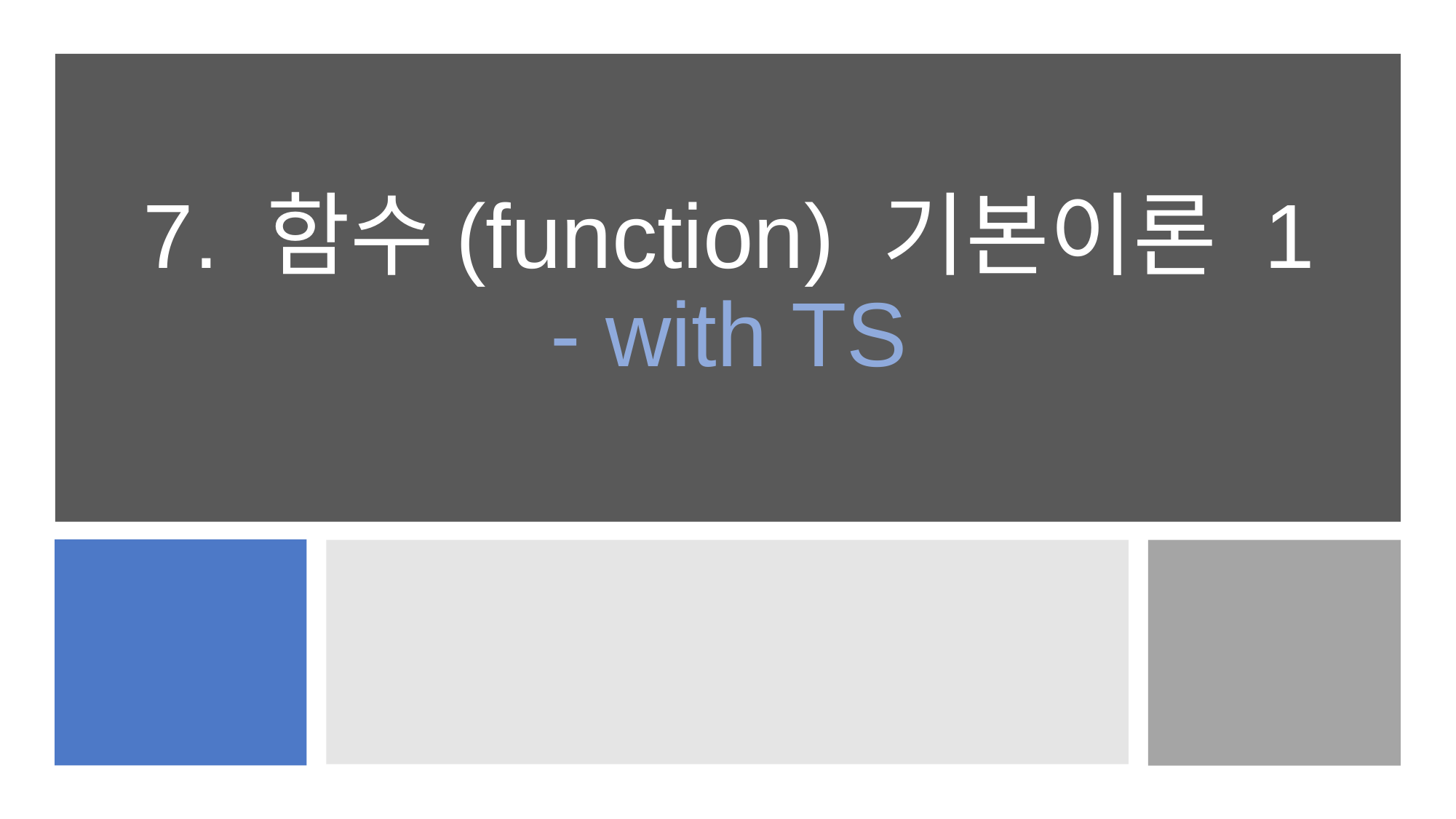

# 7. 함수(function) 기본이론 1 - with TS